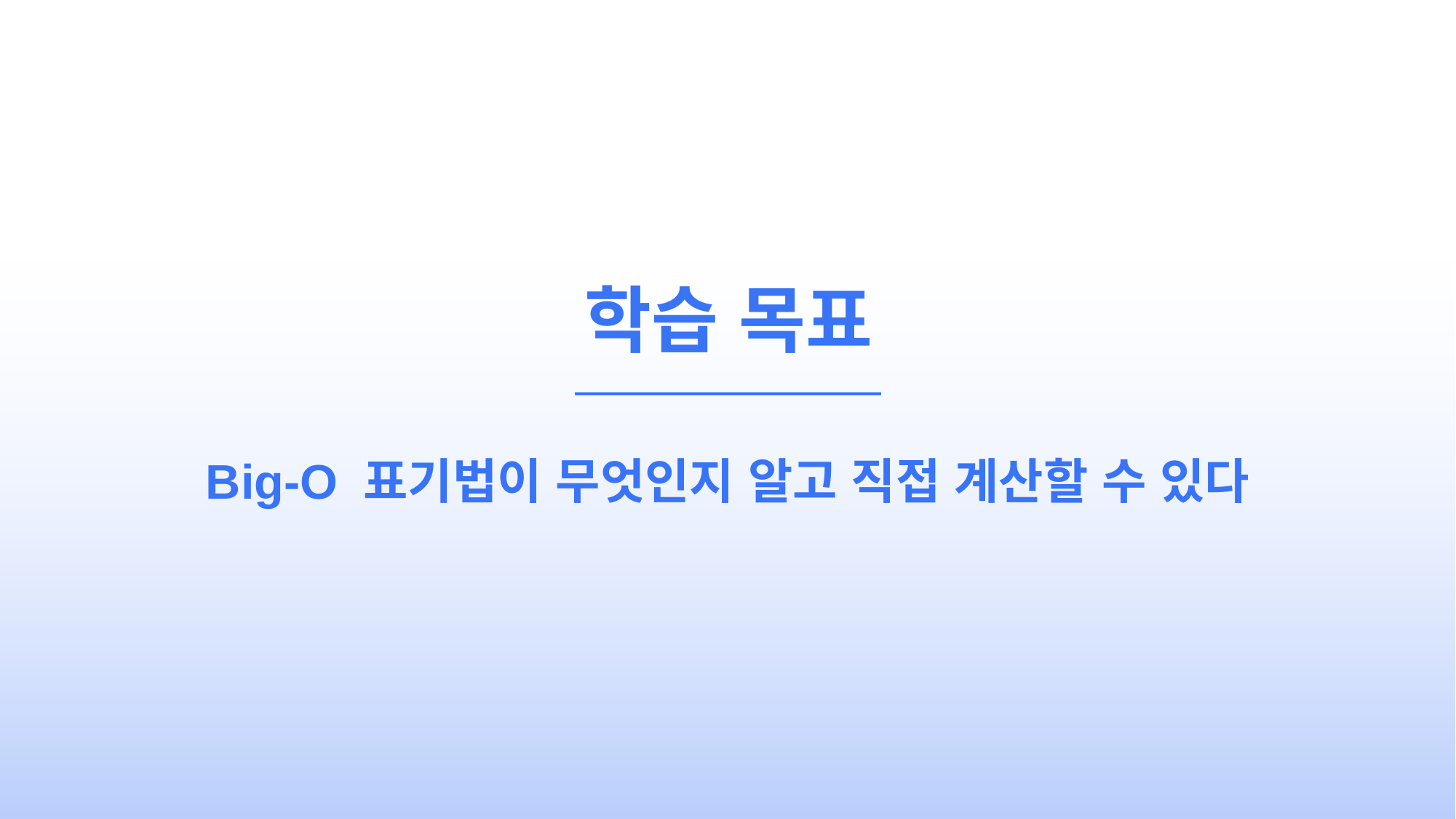

Big-O 표기법이 무엇인지 알고 직접 계산할 수 있다